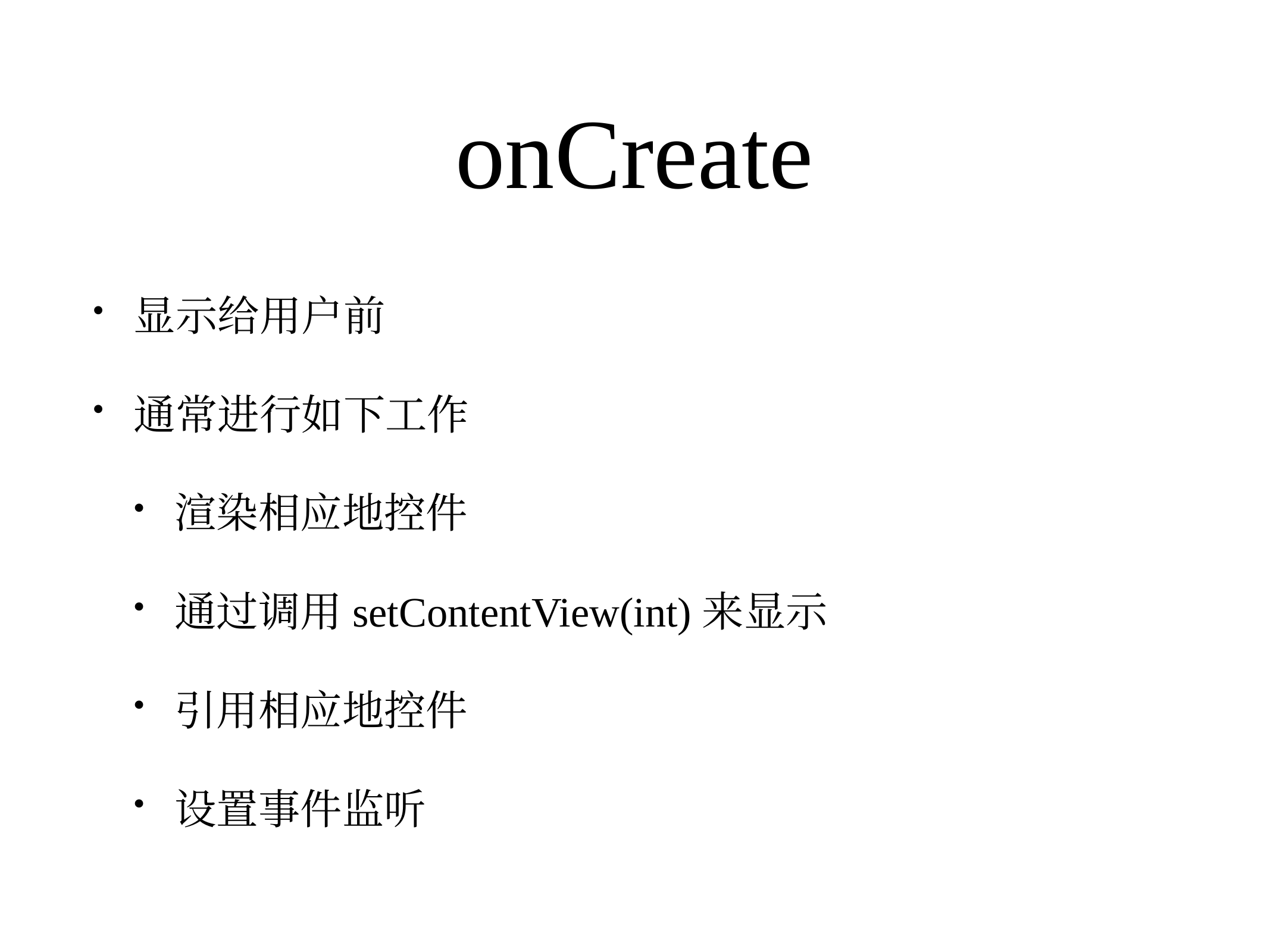

# onCreate
显示给用户前
通常进行如下工作
渲染相应地控件
通过调用setContentView(int)来显示
引用相应地控件
设置事件监听